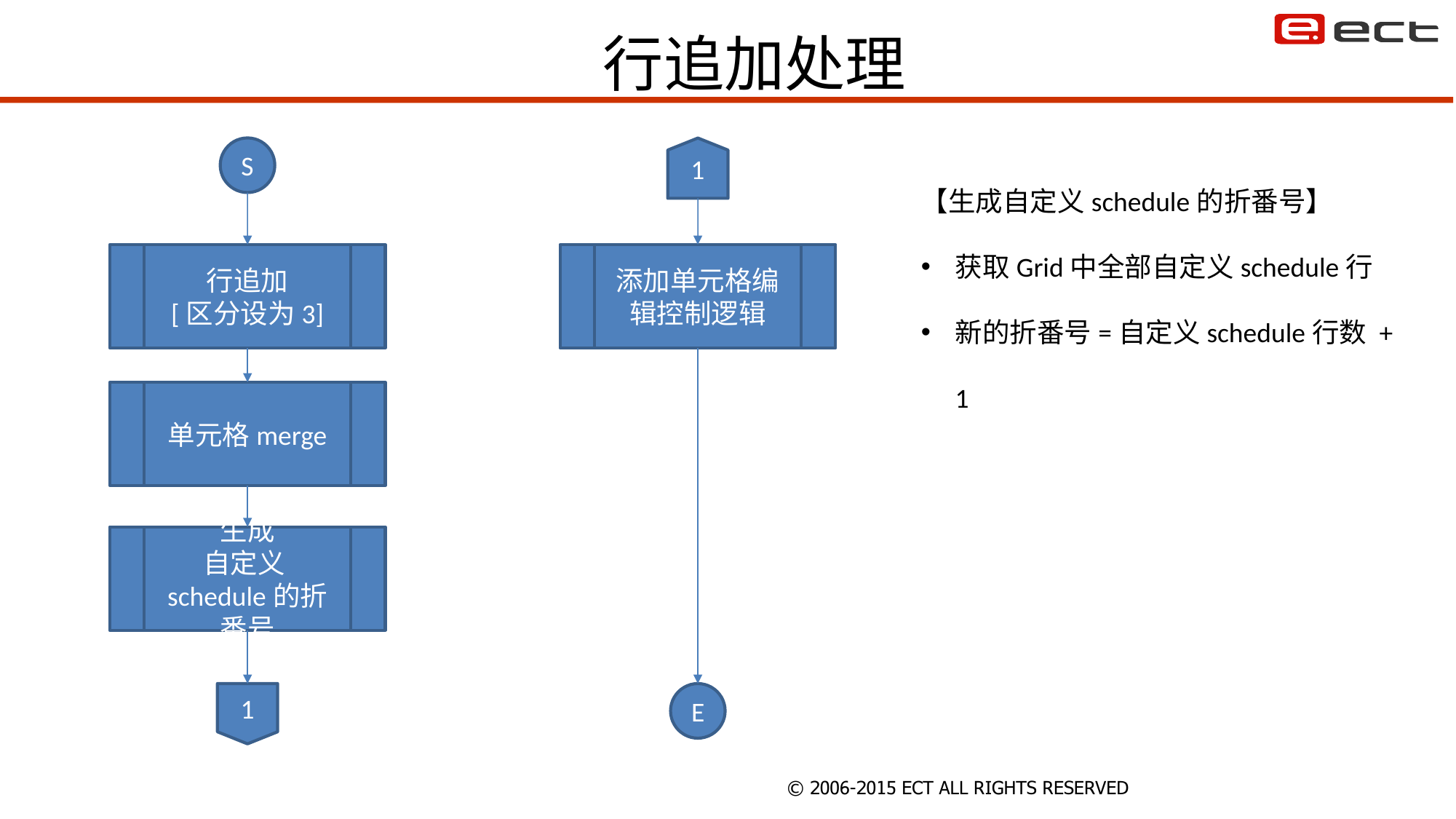

# 行追加处理
S

1
添加单元格编辑控制逻辑
行追加
[区分设为3]
单元格merge
生成
自定义schedule的折番号
E
1
【生成自定义schedule的折番号】
获取Grid中全部自定义schedule行
新的折番号=自定义schedule行数 + 1
2